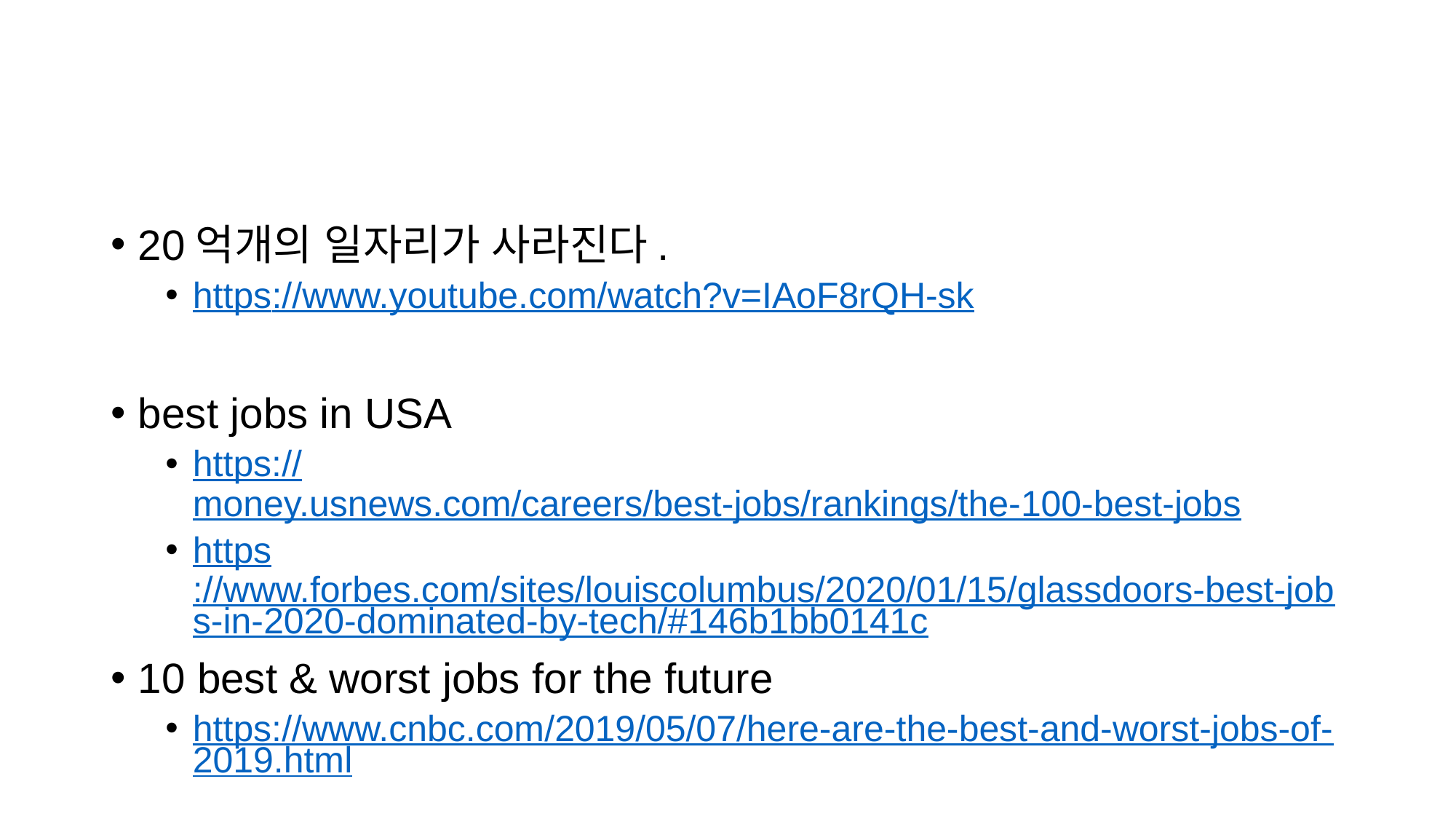

#
20억개의 일자리가 사라진다.
https://www.youtube.com/watch?v=IAoF8rQH-sk

best jobs in USA
https://money.usnews.com/careers/best-jobs/rankings/the-100-best-jobs
https://www.forbes.com/sites/louiscolumbus/2020/01/15/glassdoors-best-jobs-in-2020-dominated-by-tech/#146b1bb0141c
10 best & worst jobs for the future
https://www.cnbc.com/2019/05/07/here-are-the-best-and-worst-jobs-of-2019.html